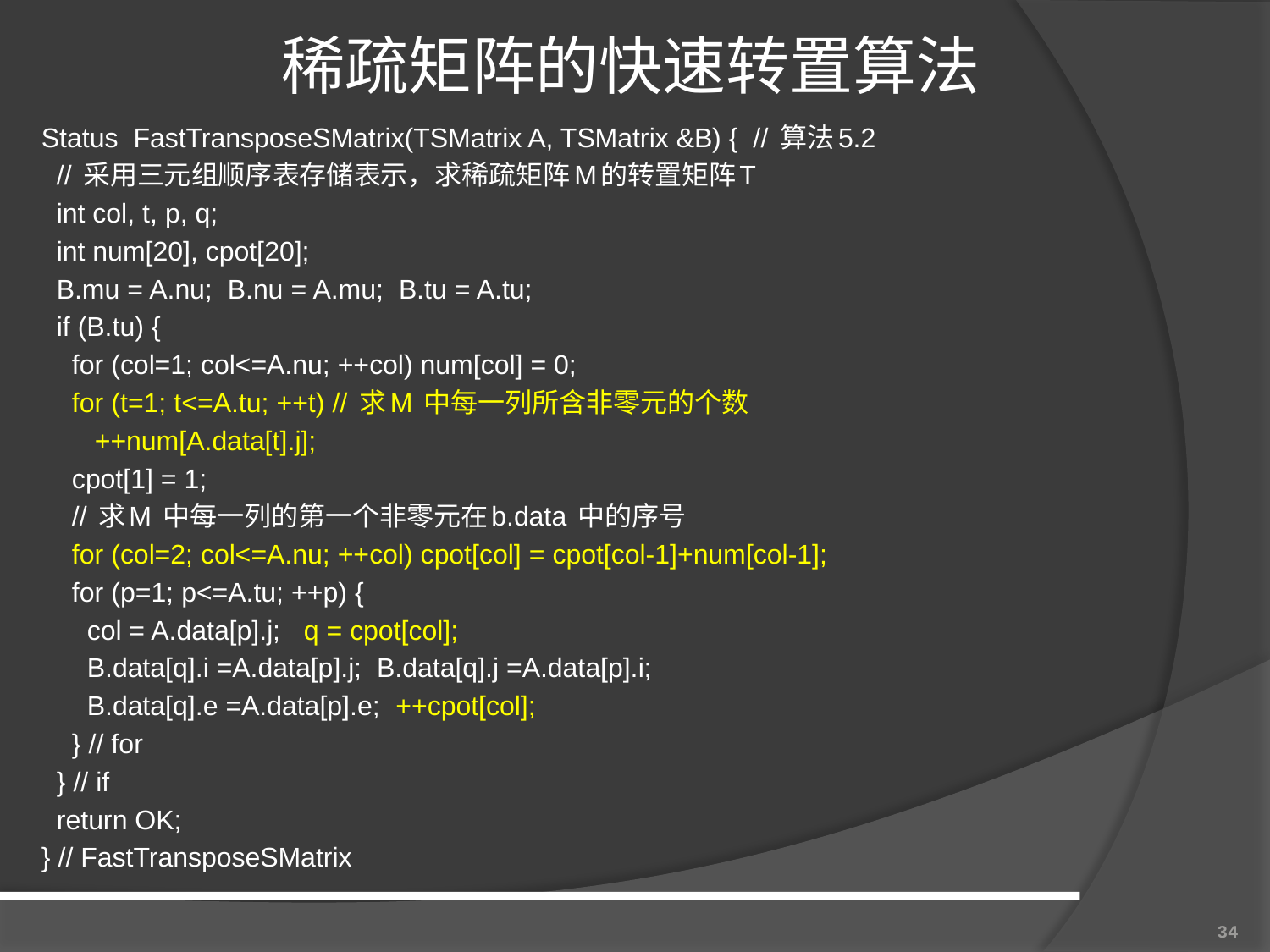

# 稀疏矩阵的快速转置算法
Status  FastTransposeSMatrix(TSMatrix A, TSMatrix &B) {  // 算法5.2
  // 采用三元组顺序表存储表示，求稀疏矩阵M的转置矩阵T
  int col, t, p, q;
  int num[20], cpot[20];
  B.mu = A.nu;  B.nu = A.mu;  B.tu = A.tu;
  if (B.tu) {
    for (col=1; col<=A.nu; ++col) num[col] = 0;
    for (t=1; t<=A.tu; ++t) // 求M 中每一列所含非零元的个数
       ++num[A.data[t].j];
    cpot[1] = 1;
    // 求M 中每一列的第一个非零元在b.data 中的序号
    for (col=2; col<=A.nu; ++col) cpot[col] = cpot[col-1]+num[col-1];
    for (p=1; p<=A.tu; ++p) {
      col = A.data[p].j;   q = cpot[col];
      B.data[q].i =A.data[p].j;  B.data[q].j =A.data[p].i;
      B.data[q].e =A.data[p].e;  ++cpot[col];
    } // for
  } // if
  return OK;
} // FastTransposeSMatrix
34